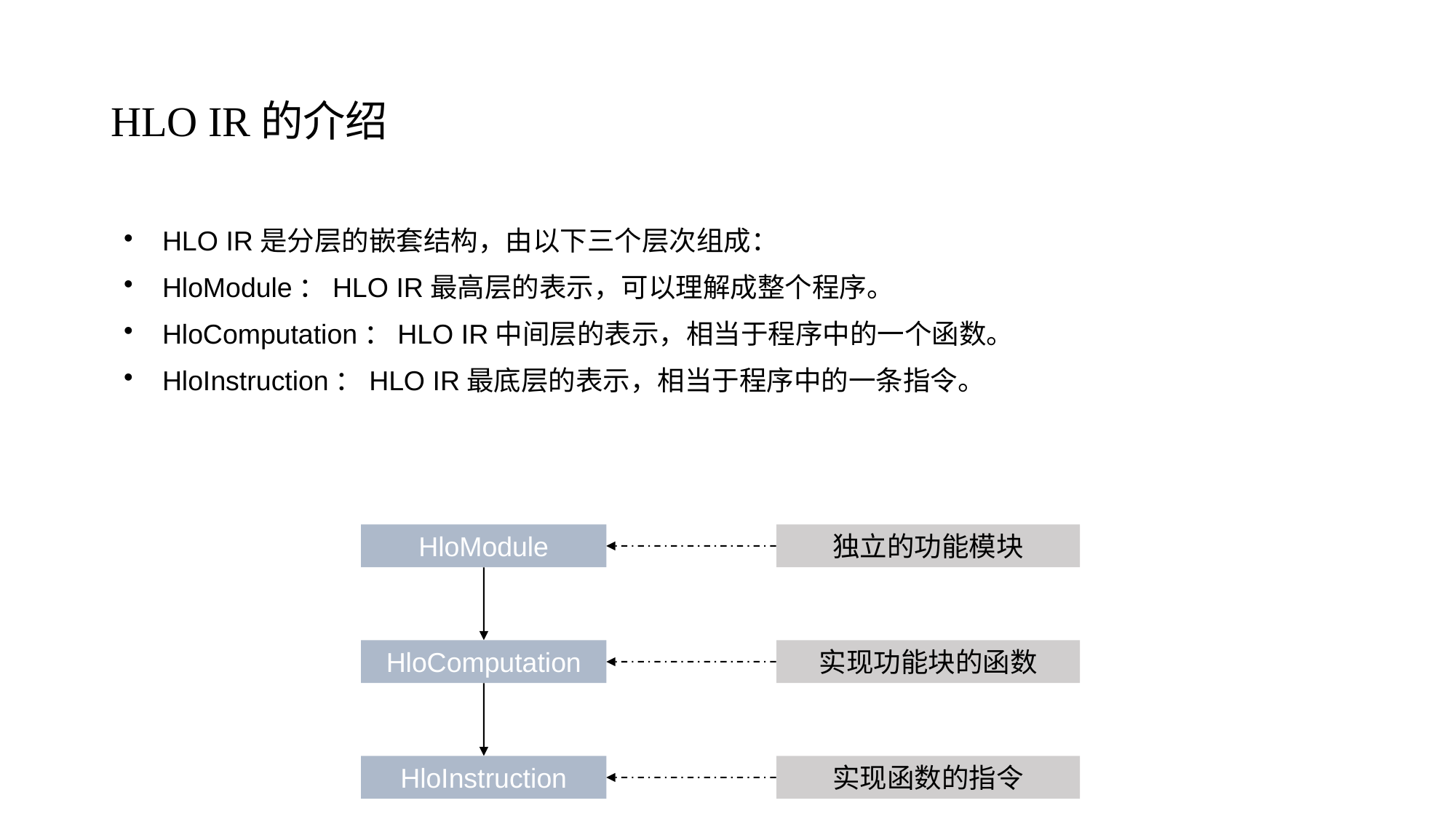

HLO IR的介绍
HLO IR是分层的嵌套结构，由以下三个层次组成：
HloModule：HLO IR最高层的表示，可以理解成整个程序。
HloComputation：HLO IR中间层的表示，相当于程序中的一个函数。
HloInstruction：HLO IR最底层的表示，相当于程序中的一条指令。
HloModule
独立的功能模块

HloComputation
实现功能块的函数

HloInstruction
实现函数的指令